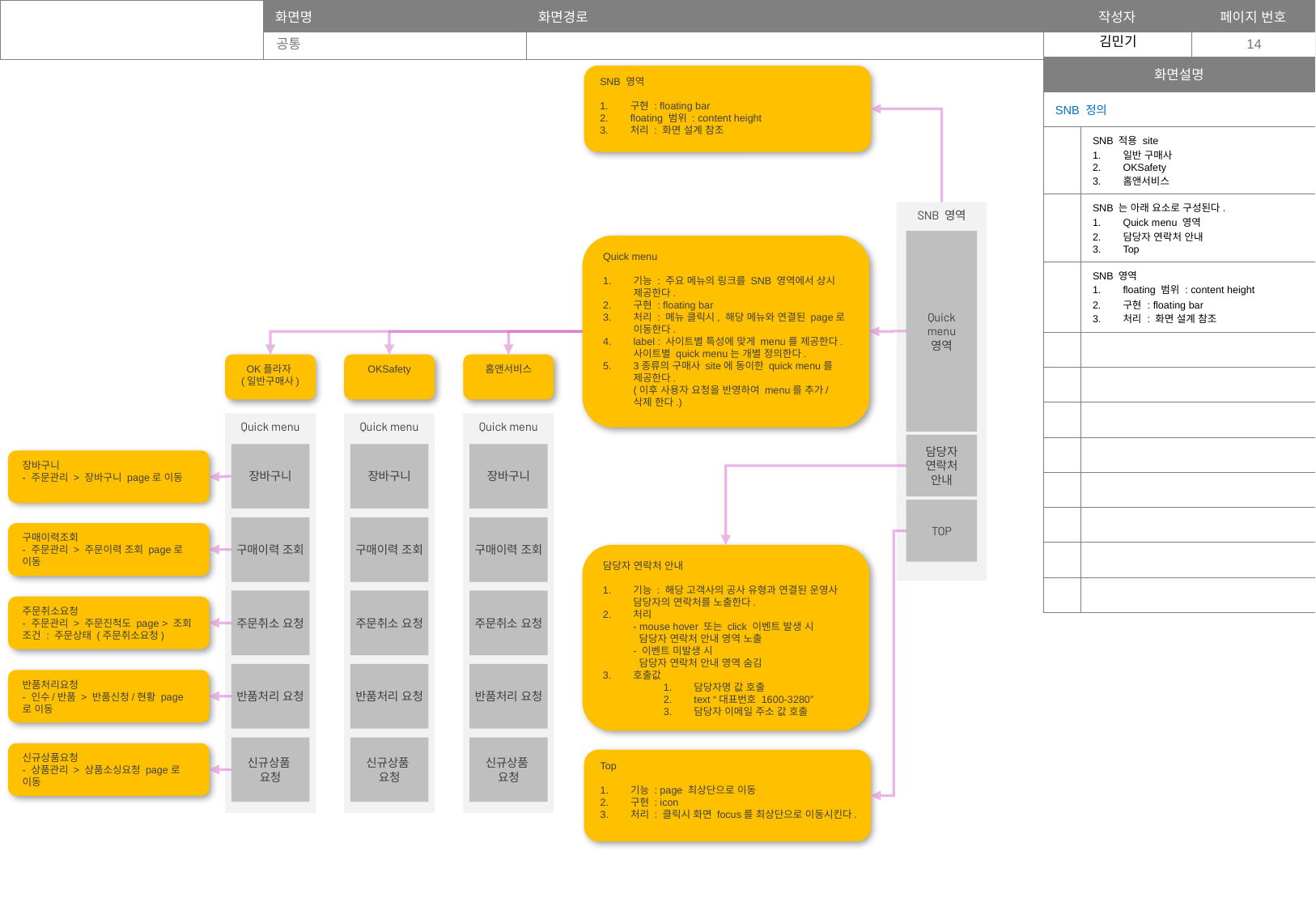

공통

14
| 화면설명 |  |
| --- | --- |
| SNB 정의 |  |
|  | SNB 적용 site 일반 구매사 OKSafety 홈앤서비스 |
|  | SNB 는 아래 요소로 구성된다. Quick menu 영역 담당자 연락처 안내 Top |
|  | SNB 영역 floating 범위 : content height 구현 : floating bar 처리 : 화면 설계 참조 |
|  |  |
|  |  |
|  |  |
|  |  |
|  |  |
|  |  |
|  |  |
|  |  |
SNB 영역

구현 : floating bar
floating 범위 : content height
처리 : 화면 설계 참조

SNB 영역
Quick menu 영역
Quick menu

기능 : 주요 메뉴의 링크를 SNB 영역에서 상시 제공한다.
구현 : floating bar
처리 : 메뉴 클릭시, 해당 메뉴와 연결된 page로 이동한다.
label : 사이트별 특성에 맞게 menu를 제공한다.
사이트별 quick menu는 개별 정의한다.
3종류의 구매사 site에 동이한 quick menu를 제공한다.
(이후 사용자 요청을 반영하여 menu를 추가/삭제 한다.)
OK플라자
(일반구매사)
OKSafety
홈앤서비스
Quick menu
Quick menu
Quick menu
담당자 연락처 안내
장바구니
장바구니
장바구니
장바구니
- 주문관리 > 장바구니 page로 이동
TOP
구매이력 조회
구매이력 조회
구매이력 조회
구매이력조회
- 주문관리 > 주문이력 조회 page로 이동
담당자 연락처 안내

기능 : 해당 고객사의 공사 유형과 연결된 운영사 담당자의 연락처를 노출한다.
처리
- mouse hover 또는 click 이벤트 발생 시
  담당자 연락처 안내 영역 노출
- 이벤트 미발생 시
  담당자 연락처 안내 영역 숨김
호출값
담당자명 값 호출
text “대표번호 1600-3280”
담당자 이메일 주소 값 호출

주문취소 요청
주문취소 요청
주문취소 요청
주문취소요청
- 주문관리 > 주문진척도 page > 조회 조건 : 주문상태 (주문취소요청)
반품처리 요청
반품처리 요청
반품처리 요청
반품처리요청
- 인수/반품 > 반품신청/현황 page로 이동
신규상품  요청
신규상품  요청
신규상품  요청
신규상품요청
- 상품관리 > 상품소싱요청 page로 이동
Top

기능 : page 최상단으로 이동
구현 : icon
처리 : 클릭시 화면 focus를 최상단으로 이동시킨다.